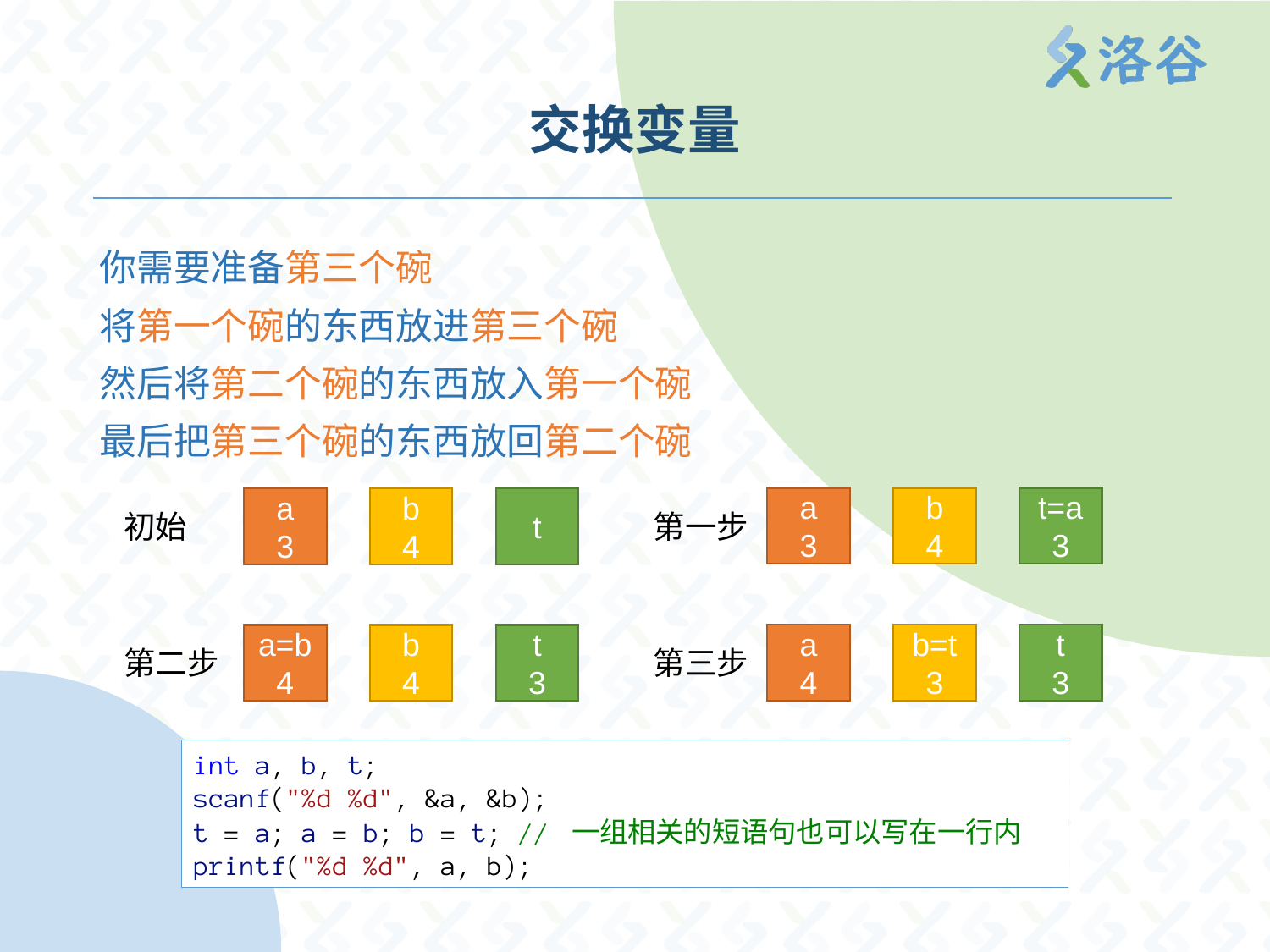

# 交换变量
你需要准备第三个碗
将第一个碗的东西放进第三个碗
然后将第二个碗的东西放入第一个碗
最后把第三个碗的东西放回第二个碗
b
4
t=a
3
a
3
b
4
t
a
3
第一步
初始
b=t
3
t
3
a
4
b
4
t
3
a=b
4
第三步
第二步
int a, b, t;
scanf("%d %d", &a, &b);
t = a; a = b; b = t; // 一组相关的短语句也可以写在一行内
printf("%d %d", a, b);